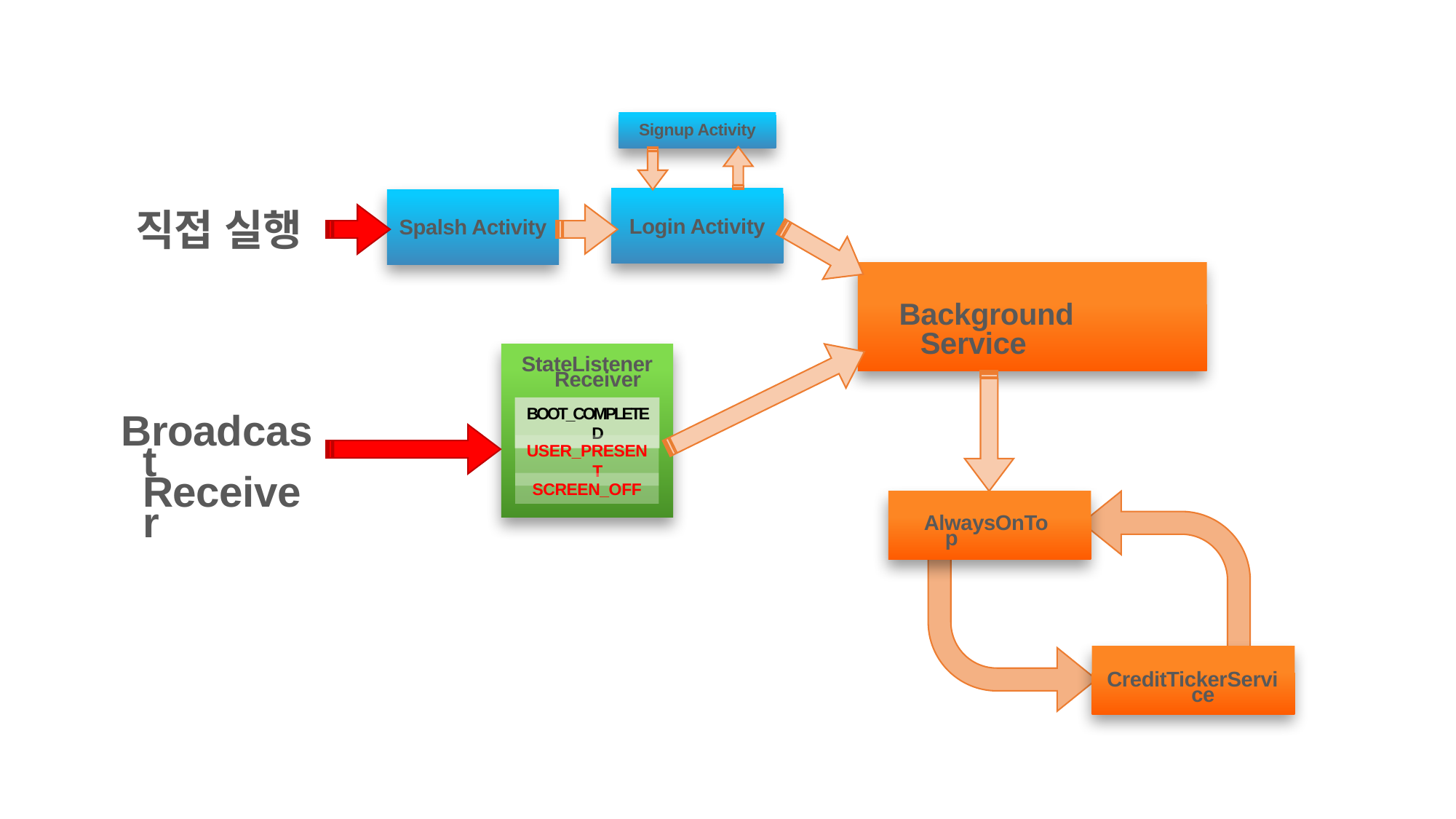

Signup Activity

직접 실행

Login Activity
Spalsh Activity

Background Service

StateListener
Receiver

BOOT_COMPLETED

Broadcast
Receiver

USER_PRESENT
SCREEN_OFF

AlwaysOnTop

CreditTickerService